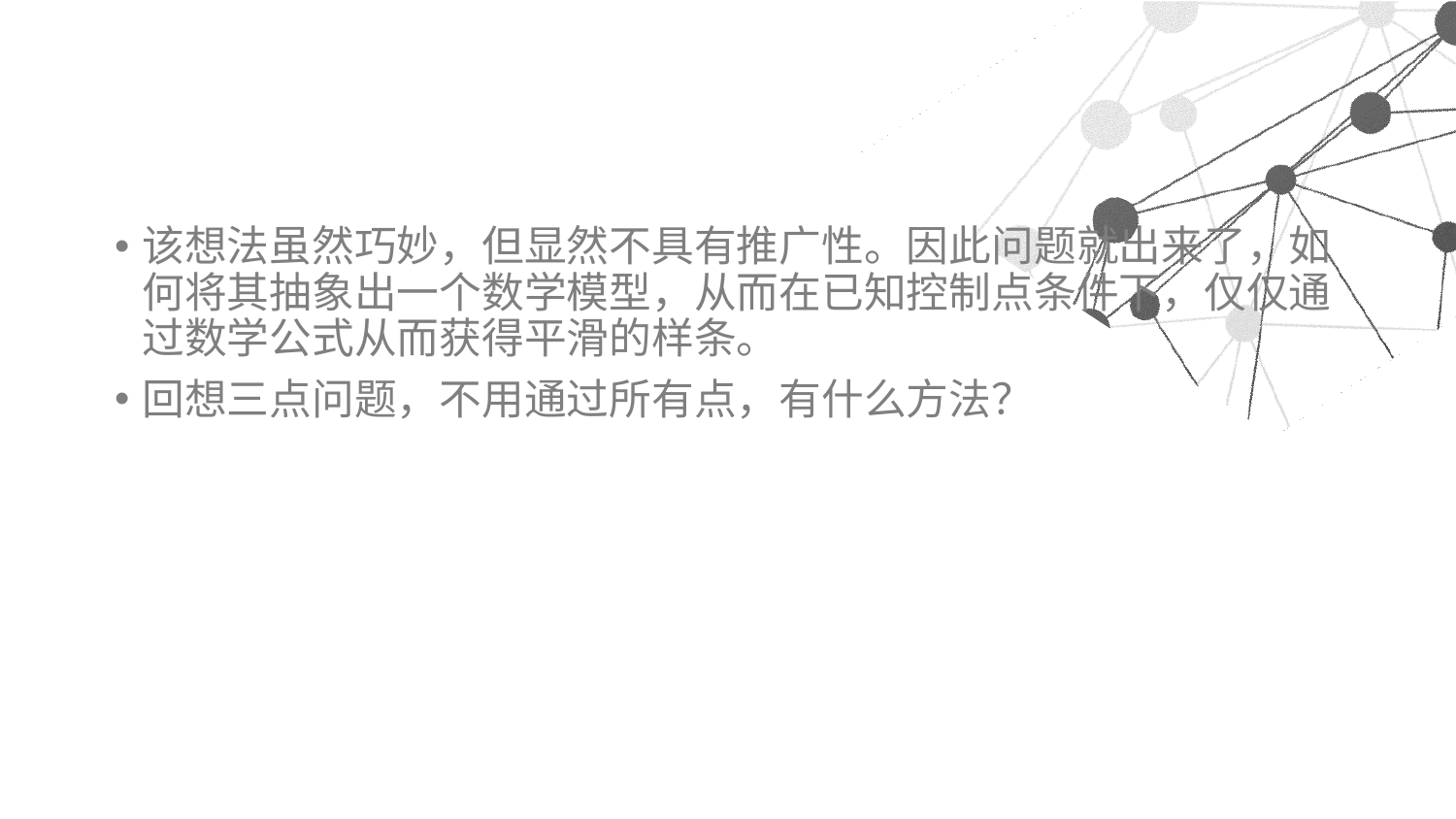

#
该想法虽然巧妙，但显然不具有推广性。因此问题就出来了，如何将其抽象出一个数学模型，从而在已知控制点条件下，仅仅通过数学公式从而获得平滑的样条。
回想三点问题，不用通过所有点，有什么方法？